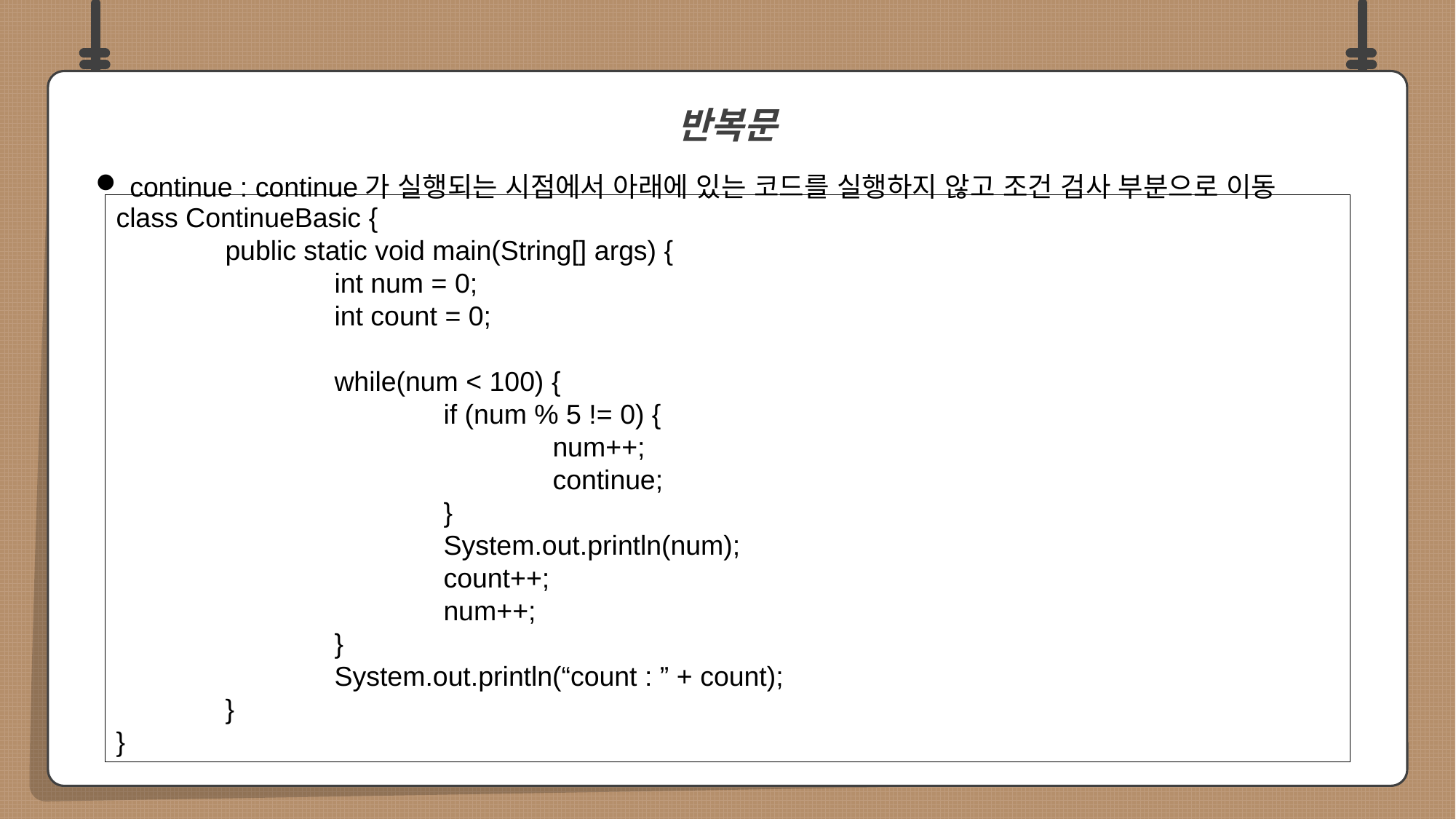

continue : continue가 실행되는 시점에서 아래에 있는 코드를 실행하지 않고 조건 검사 부분으로 이동
반복문

class ContinueBasic {
	public static void main(String[] args) {
		int num = 0;
		int count = 0;

		while(num < 100) {
			if (num % 5 != 0) {
				num++;
				continue;
			}
			System.out.println(num);
			count++;
			num++;
		}
		System.out.println(“count : ” + count);
	}
}